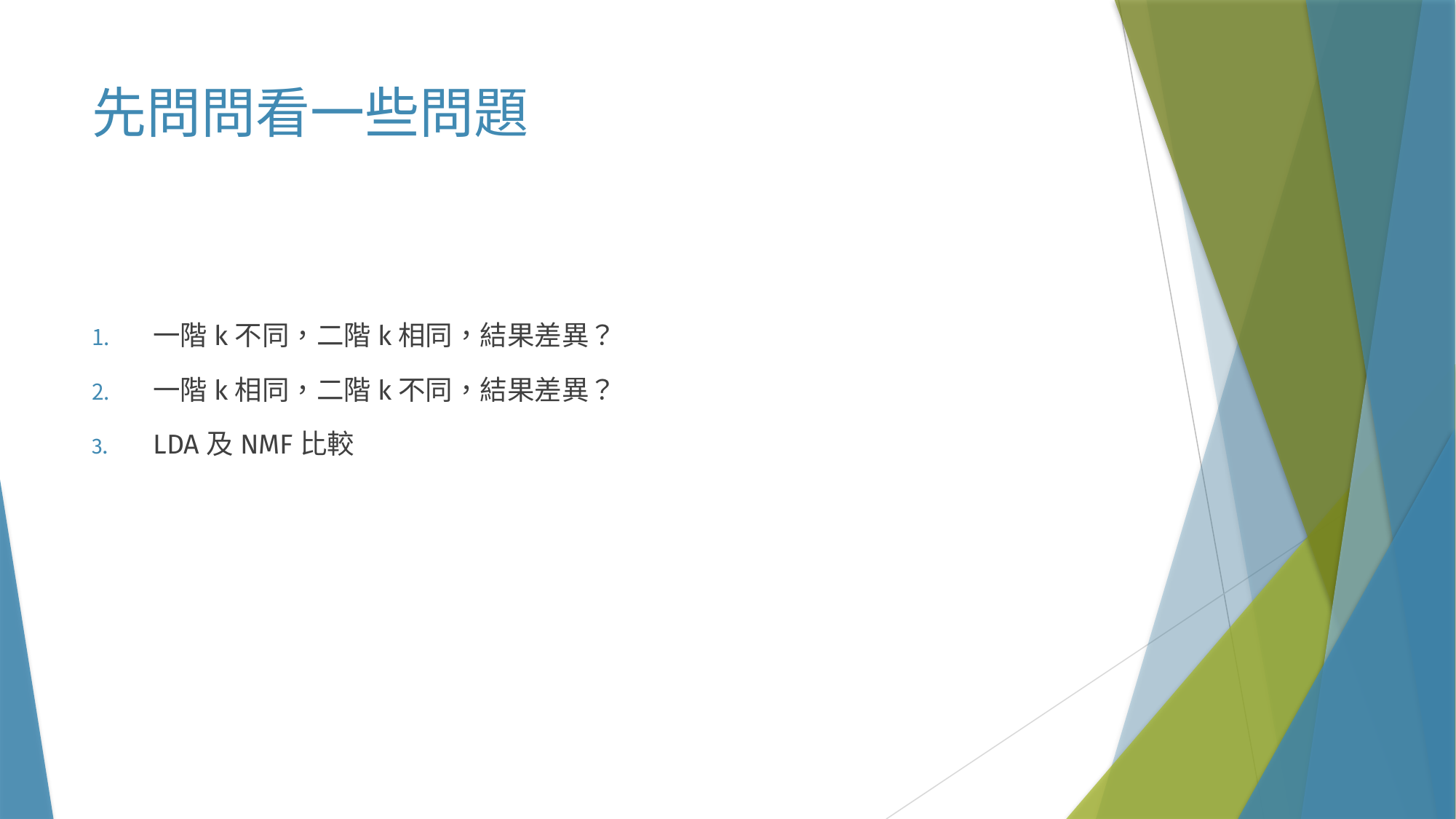

# 先問問看一些問題

一階k不同，二階k相同，結果差異？
一階k相同，二階k不同，結果差異？
LDA及NMF比較